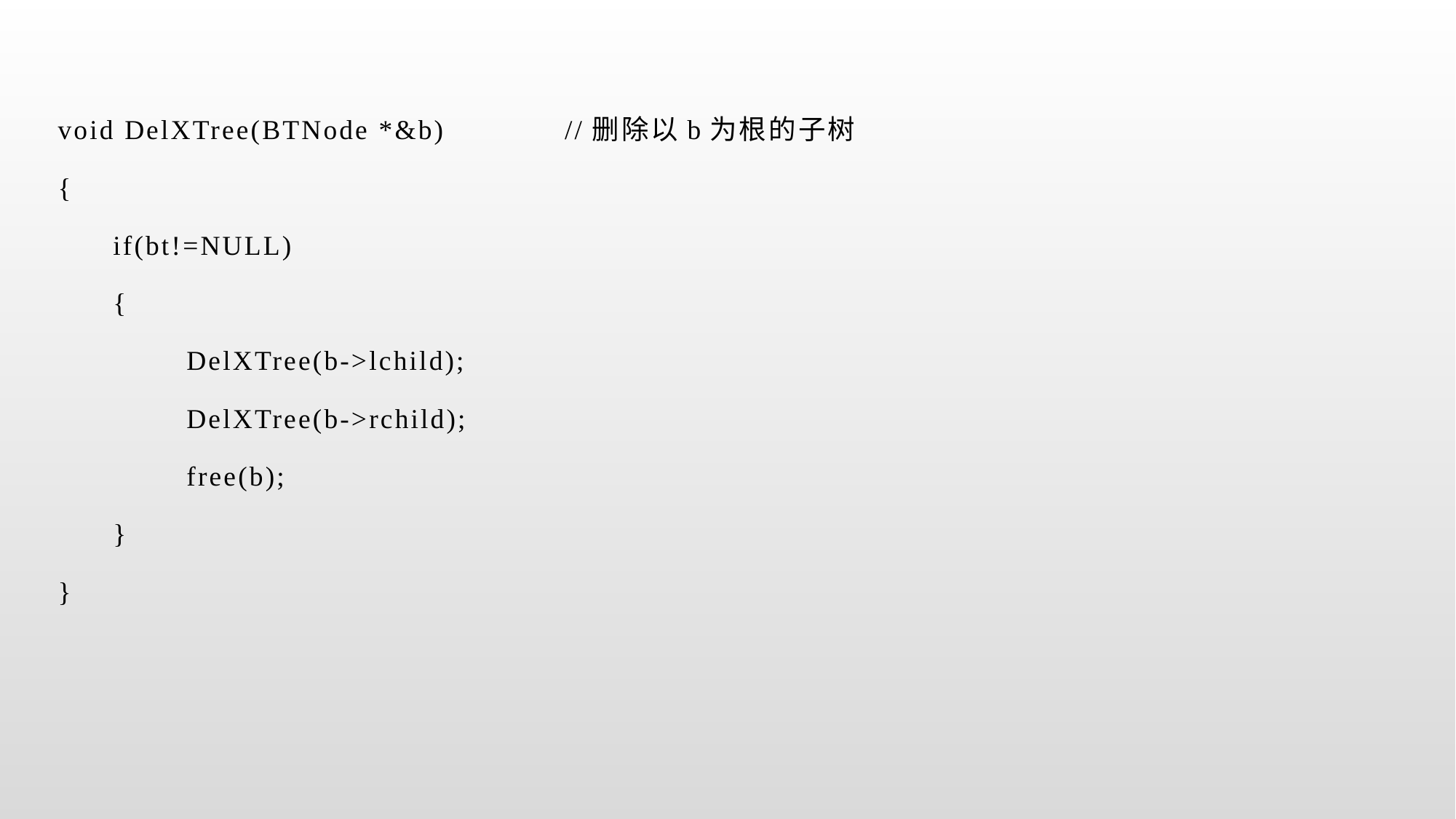

void DelXTree(BTNode *&b)             //删除以b为根的子树
{
      if(bt!=NULL)
      {
              DelXTree(b->lchild);
              DelXTree(b->rchild);
              free(b);
      }
}